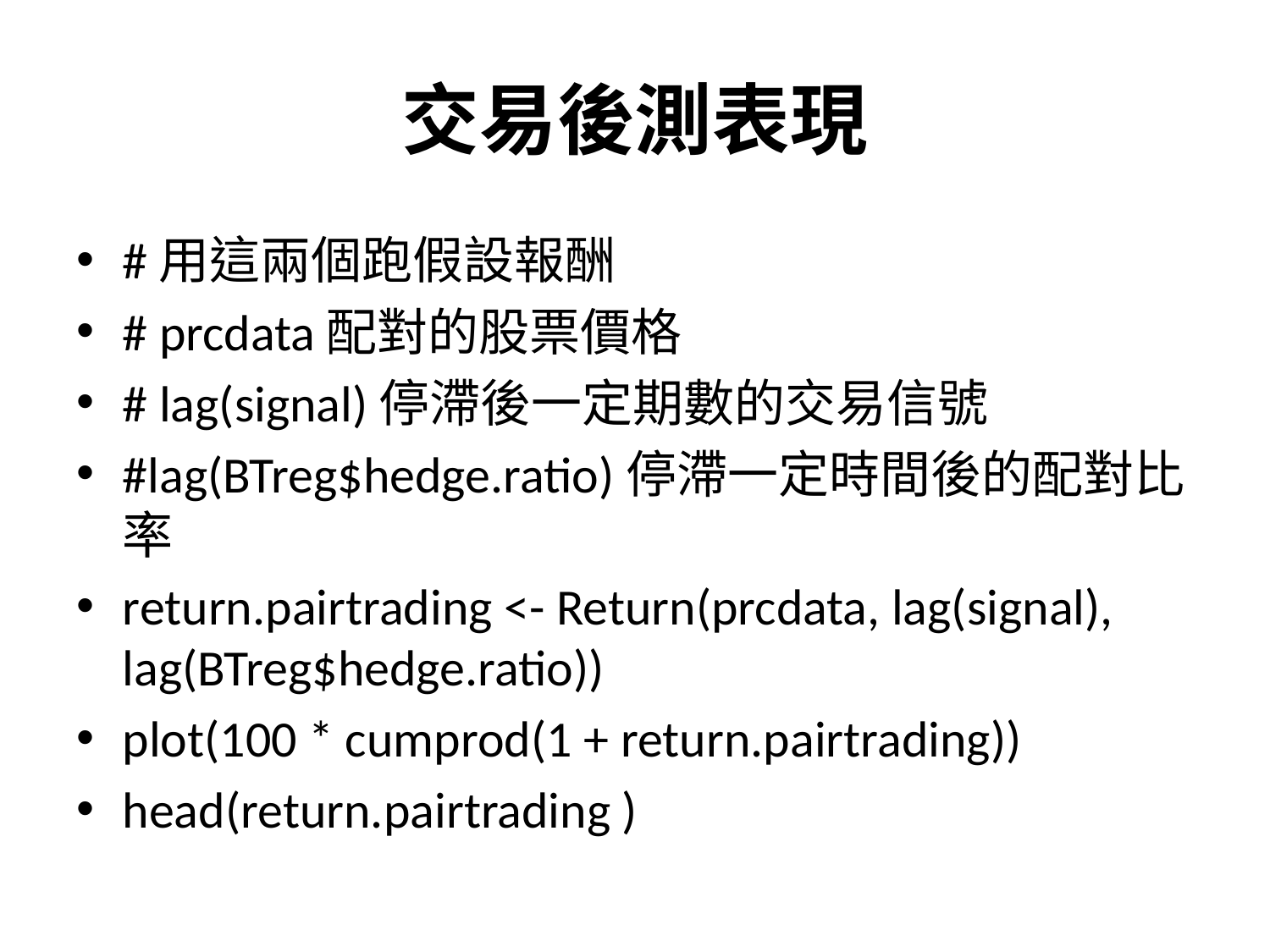

# 交易後測表現
#用這兩個跑假設報酬
# prcdata配對的股票價格
# lag(signal)停滯後一定期數的交易信號
#lag(BTreg$hedge.ratio)停滯一定時間後的配對比率
return.pairtrading <- Return(prcdata, lag(signal), lag(BTreg$hedge.ratio))
plot(100 * cumprod(1 + return.pairtrading))
head(return.pairtrading )